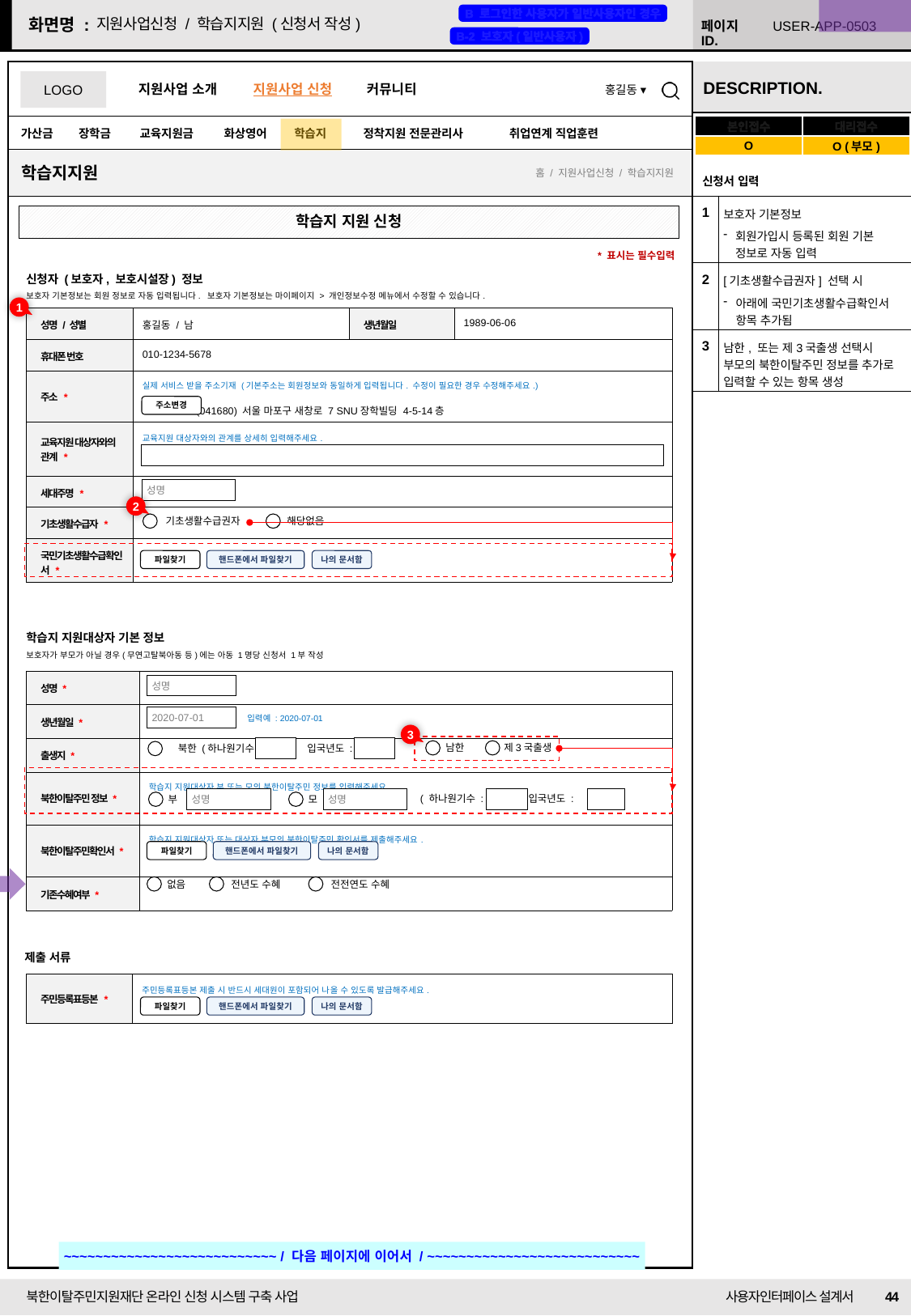

22/09/01 수정
B 로그인한 사용자가 일반사용자인 경우
B-2 보호자(일반사용자)

지원사업신청 / 학습지지원 (신청서 작성)
USER-APP-0503
| 본인접수 | 대리접수 |
| --- | --- |
| O | O (부모) |

학습지지원
| 신청서 입력 |  |
| --- | --- |
| 1 | 보호자 기본정보 회원가입시 등록된 회원 기본 정보로 자동 입력 |
| 2 | [기초생활수급권자] 선택 시 아래에 국민기초생활수급확인서 항목 추가됨 |
| 3 | 남한, 또는 제3국출생 선택시 부모의 북한이탈주민 정보를 추가로 입력할 수 있는 항목 생성 |
홈 / 지원사업신청 / 학습지지원
학습지 지원 신청
* 표시는 필수입력
신청자 (보호자, 보호시설장) 정보
보호자 기본정보는 회원 정보로 자동 입력됩니다.  보호자 기본정보는 마이페이지 > 개인정보수정 메뉴에서 수정할 수 있습니다.
1
| 성명 / 성별 | 홍길동 / 남 | 생년월일 | 1989-06-06 |
| --- | --- | --- | --- |
| 휴대폰 번호 | 010-1234-5678 |  |  |
| 주소 \* | 실제 서비스 받을 주소기재 (기본주소는 회원정보와 동일하게 입력됩니다. 수정이 필요한 경우 수정해주세요.) (041680) 서울 마포구 새창로 7 SNU장학빌딩 4-5-14층 |  |  |
| 교육지원 대상자와의 관계 \* | 교육지원 대상자와의 관계를 상세히 입력해주세요. |  |  |
| 세대주명 \* |  |  |  |
| 기초생활수급자 \* |  |  |  |
| 국민기초생활수급확인서 \* |  |  |  |
주소변경

성명
2
기초생활수급권자

해당없음

파일찾기
핸드폰에서 파일찾기
나의 문서함
학습지 지원대상자 기본 정보
보호자가 부모가 아닐 경우(무연고탈북아동 등)에는 아동 1명당 신청서 1부 작성
| 성명 \* |  |
| --- | --- |
| 생년월일 \* |  |
| 출생지 \* |  |
| 북한이탈주민 정보 \* | 학습지 지원대상자 부 또는 모의 북한이탈주민 정보를 입력해주세요. |
| 북한이탈주민확인서 \* | 학습지 지원대상자 또는 대상자 부모의 북한이탈주민 확인서를 제출해주세요. |
| 기존수혜여부 \* |  |
성명
2020-07-01
입력예 : 2020-07-01
3

남한

제3국출생

북한 (하나원기수 :               입국년도 :              )

( 하나원기수 :               입국년도 :             )

부

모

성명
성명
파일찾기
핸드폰에서 파일찾기
나의 문서함

없음

전년도 수혜

전전연도 수혜

제출 서류
| 주민등록표등본 \* | 주민등록표등본 제출 시 반드시 세대원이 포함되어 나올 수 있도록 발급해주세요. |
| --- | --- |
파일찾기
핸드폰에서 파일찾기
나의 문서함
~~~~~~~~~~~~~~~~~~~~~~~~~~~ / 다음 페이지에 이어서 / ~~~~~~~~~~~~~~~~~~~~~~~~~~~
44